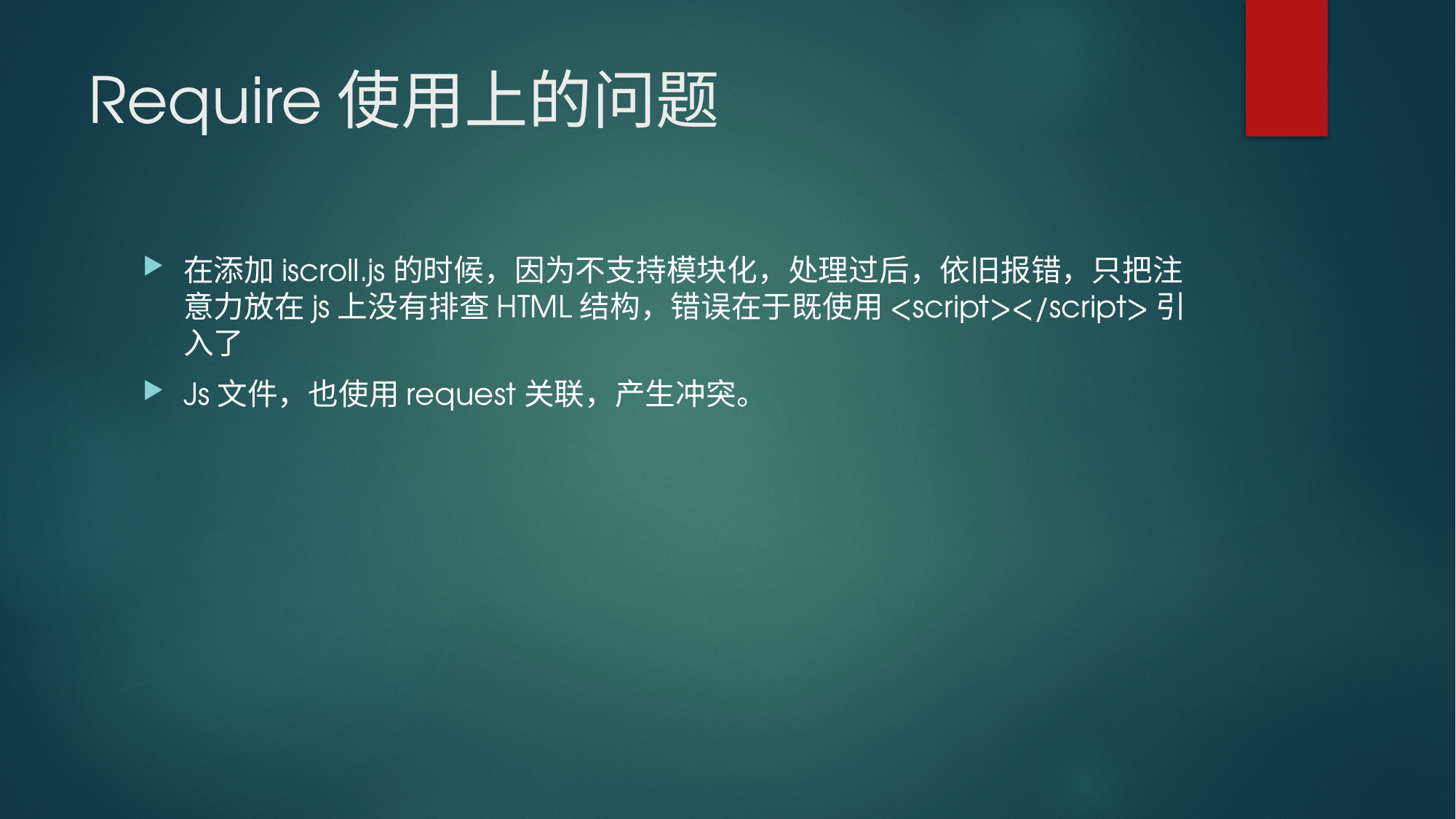

# Require使用上的问题
在添加iscroll.js的时候，因为不支持模块化，处理过后，依旧报错，只把注意力放在js上没有排查HTML结构，错误在于既使用<script></script>引入了
Js文件，也使用request关联，产生冲突。